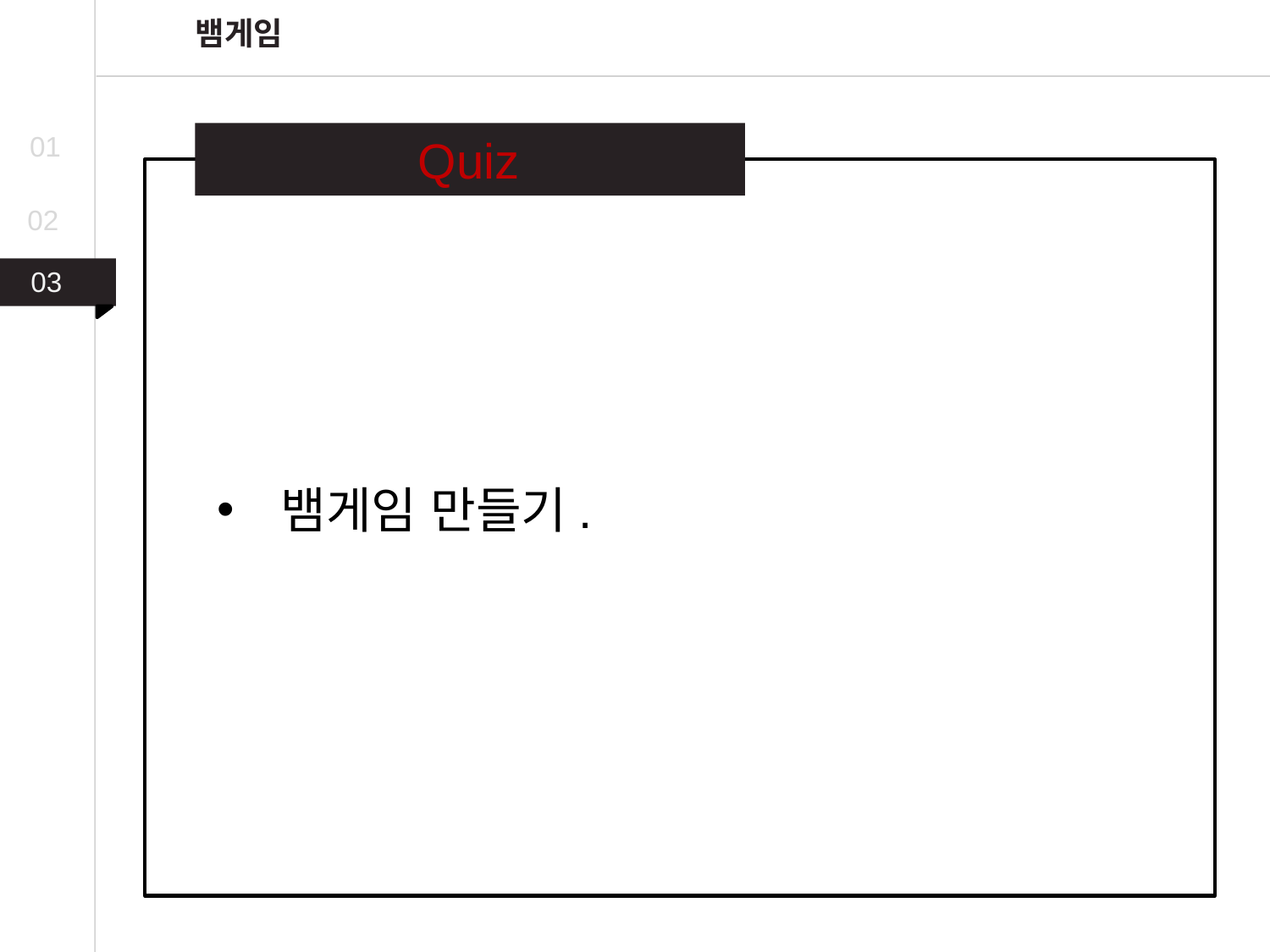

뱀게임
01
Quiz

02
03

03
02

뱀게임 만들기.